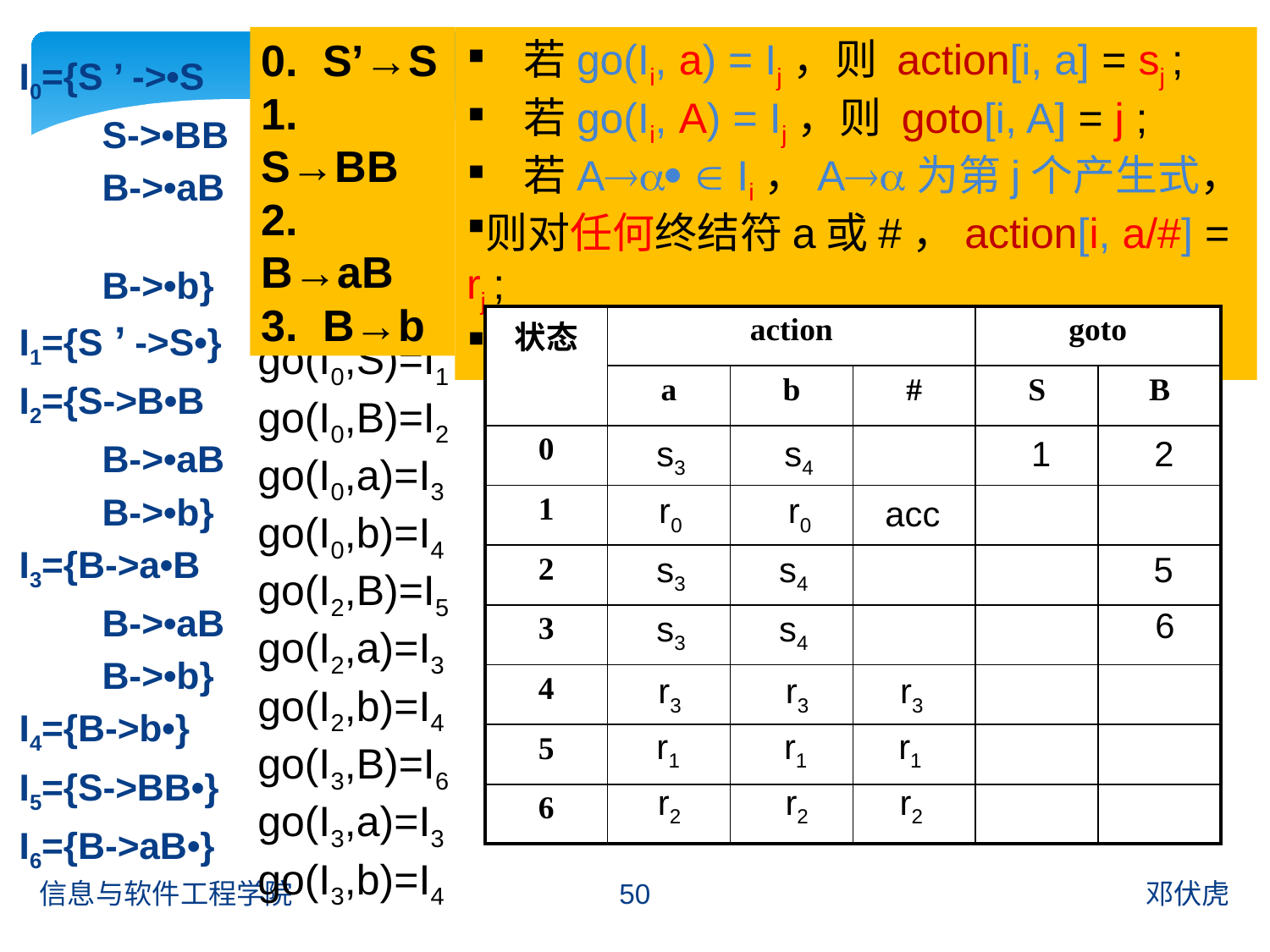

0.  S’→S
1.  S→BB
2.  B→aB
3.  B→b
若go(Ii, a) = Ij，则 action[i, a] = sj ;
若go(Ii, A) = Ij，则 goto[i, A] = j ;
若A→α• ∈ Ii，A→α为第j个产生式，
则对任何终结符a或#，action[i, a/#] = rj ;
若S’→S• ∈ Ii，则 action[i, #] = acc。
I0={S ’ ->•S
        S->•BB
        B->•aB
        B->•b}
I1={S ’ ->S•}
I2={S->B•B
        B->•aB
        B->•b}
I3={B->a•B
        B->•aB
        B->•b}
I4={B->b•}
I5={S->BB•}
I6={B->aB•}

| 状态 | action |  |  | goto |  |
| --- | --- | --- | --- | --- | --- |
|  | a | b | # | S | B |
| 0 |  |  |  |  |  |
| 1 |  |  |  |  |  |
| 2 |  |  |  |  |  |
| 3 |  |  |  |  |  |
| 4 |  |  |  |  |  |
| 5 |  |  |  |  |  |
| 6 |  |  |  |  |  |
go(I0,S)=I1
go(I0,B)=I2
go(I0,a)=I3
go(I0,b)=I4
go(I2,B)=I5
go(I2,a)=I3
go(I2,b)=I4
go(I3,B)=I6
go(I3,a)=I3
go(I3,b)=I4
s3
s4
1
2
r0
r0
acc
s3
s4
5
6
s3
s4
r3
r3
r3
r1
r1
r1
r2
r2
r2
50
信息与软件工程学院
邓伏虎